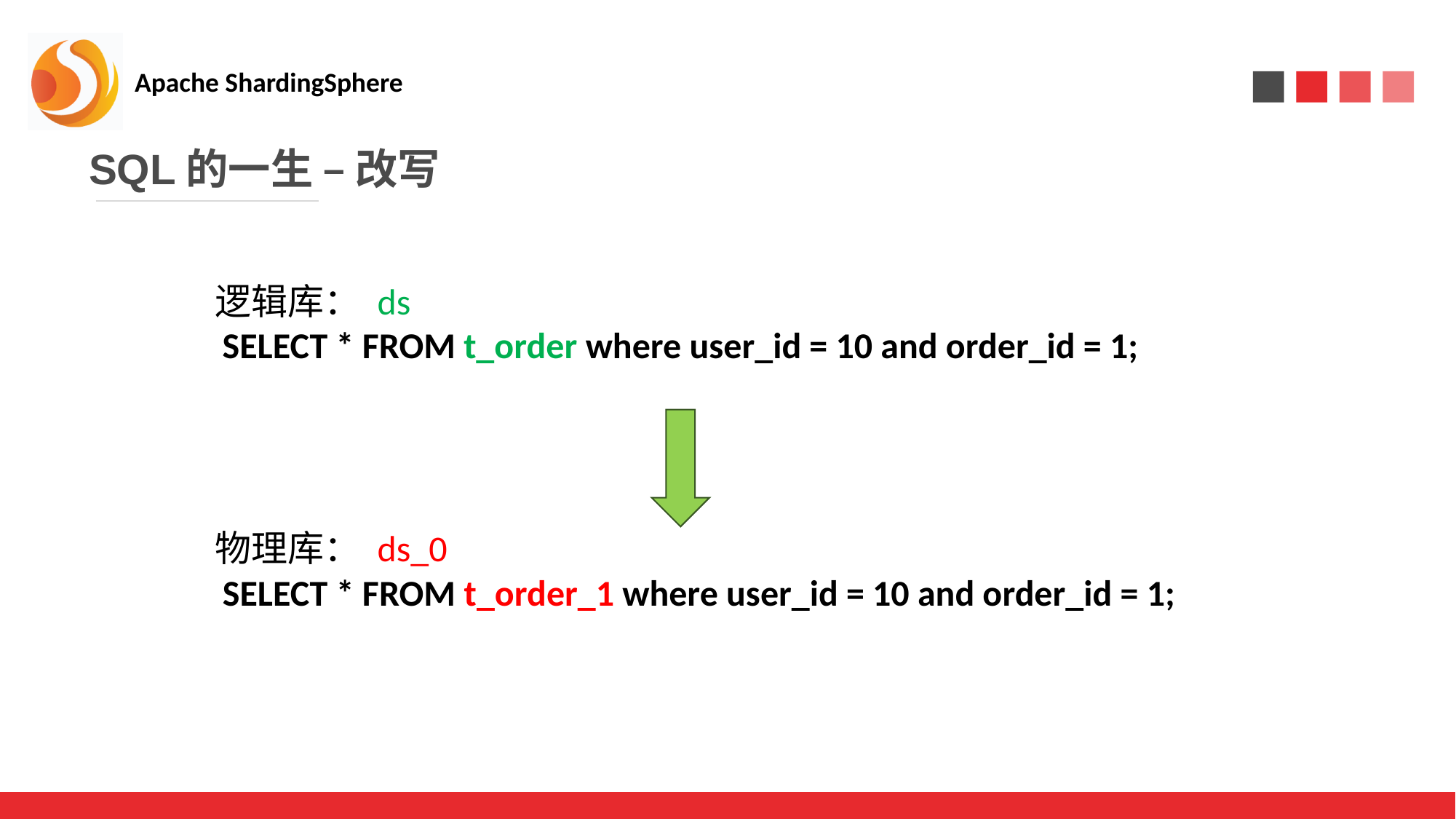

SQL的一生 – 改写
逻辑库： ds
SELECT * FROM t_order where user_id = 10 and order_id = 1;

物理库： ds_0
SELECT * FROM t_order_1 where user_id = 10 and order_id = 1;